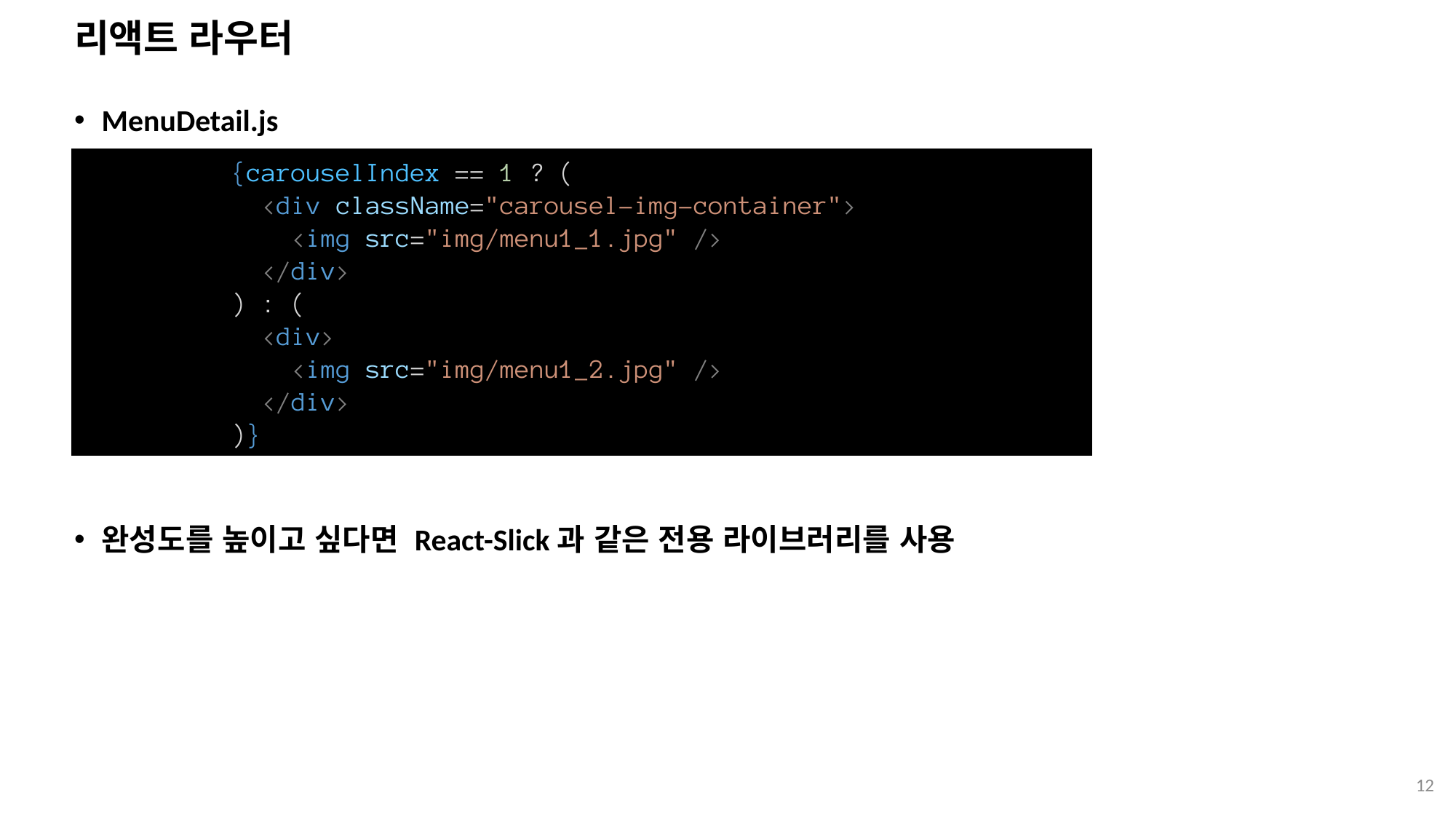

# 리액트 라우터
MenuDetail.js

완성도를 높이고 싶다면 React-Slick과 같은 전용 라이브러리를 사용

          {carouselIndex == 1 ? (
            <div className="carousel-img-container">
              <img src="img/menu1_1.jpg" />
            </div>
          ) : (
            <div>
              <img src="img/menu1_2.jpg" />
            </div>
          )}
12